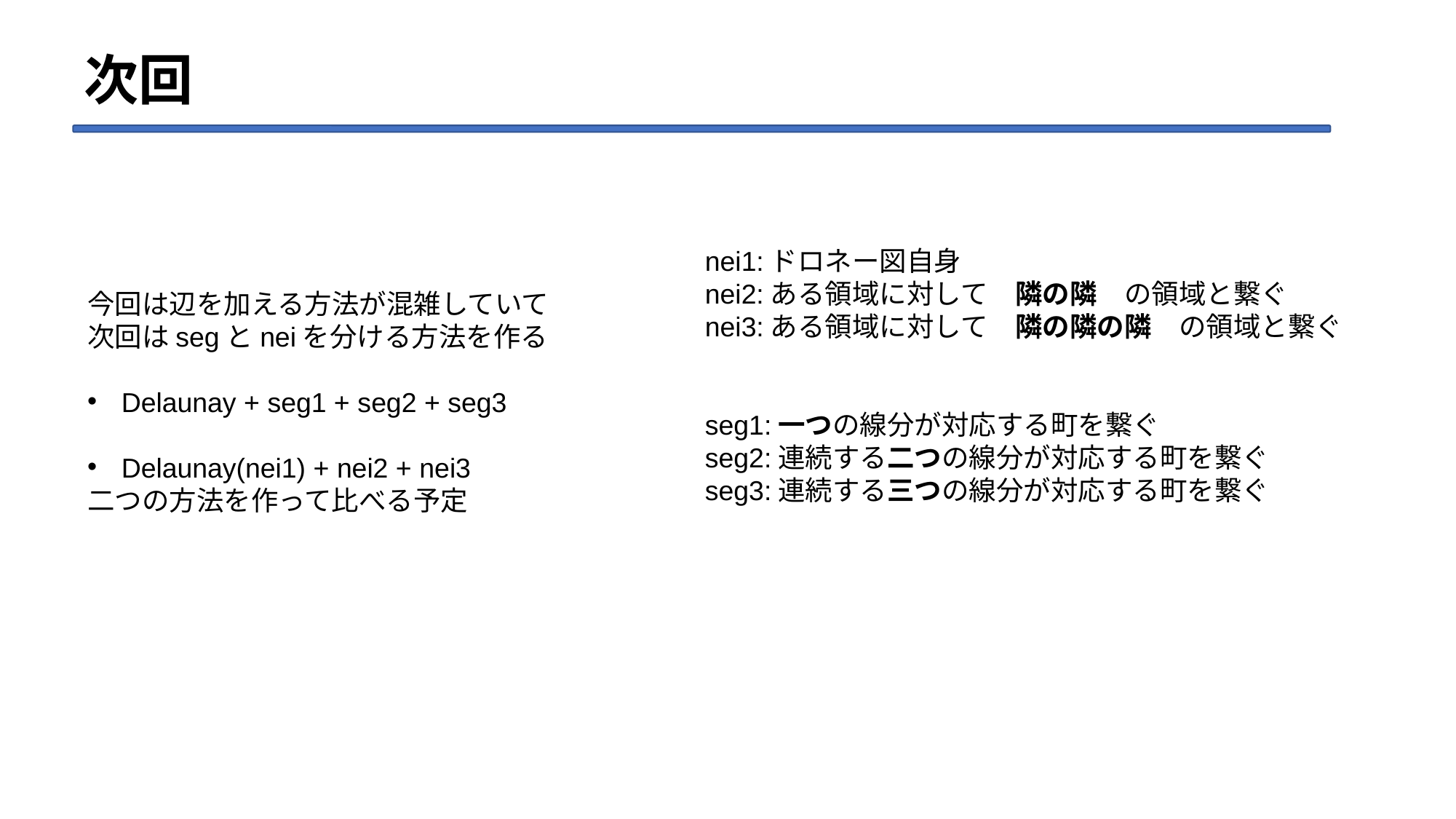

# 次回

nei1:ドロネー図自身
nei2:ある領域に対して　隣の隣　の領域と繋ぐ
nei3:ある領域に対して　隣の隣の隣　の領域と繋ぐ

seg1:一つの線分が対応する町を繋ぐ
seg2:連続する二つの線分が対応する町を繋ぐ
seg3:連続する三つの線分が対応する町を繋ぐ
今回は辺を加える方法が混雑していて
次回はsegとneiを分ける方法を作る

Delaunay + seg1 + seg2 + seg3

Delaunay(nei1) + nei2 + nei3
二つの方法を作って比べる予定